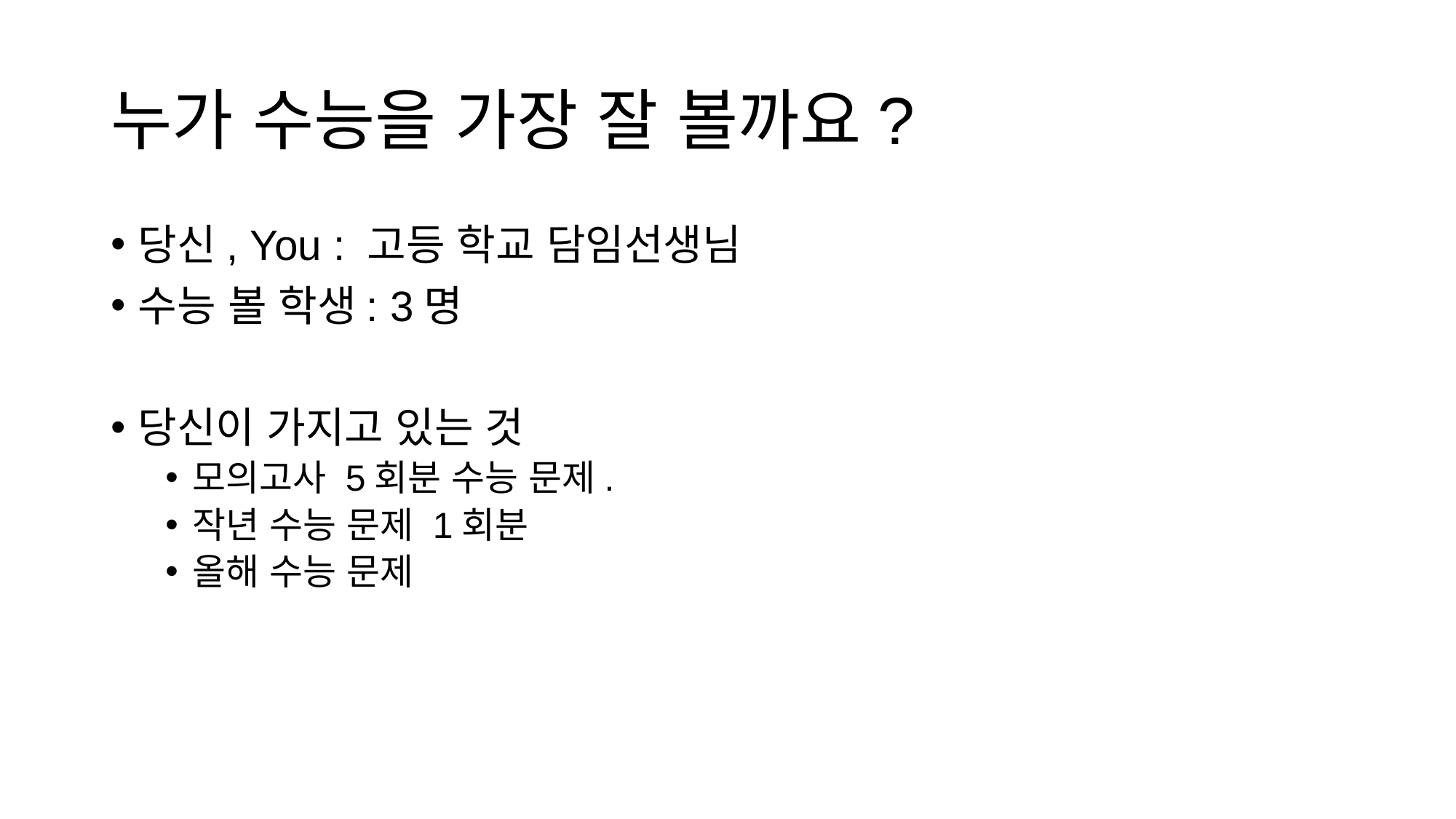

# 누가 수능을 가장 잘 볼까요?
당신, You : 고등 학교 담임선생님
수능 볼 학생: 3명

당신이 가지고 있는 것
모의고사 5회분 수능 문제.
작년 수능 문제 1회분
올해 수능 문제